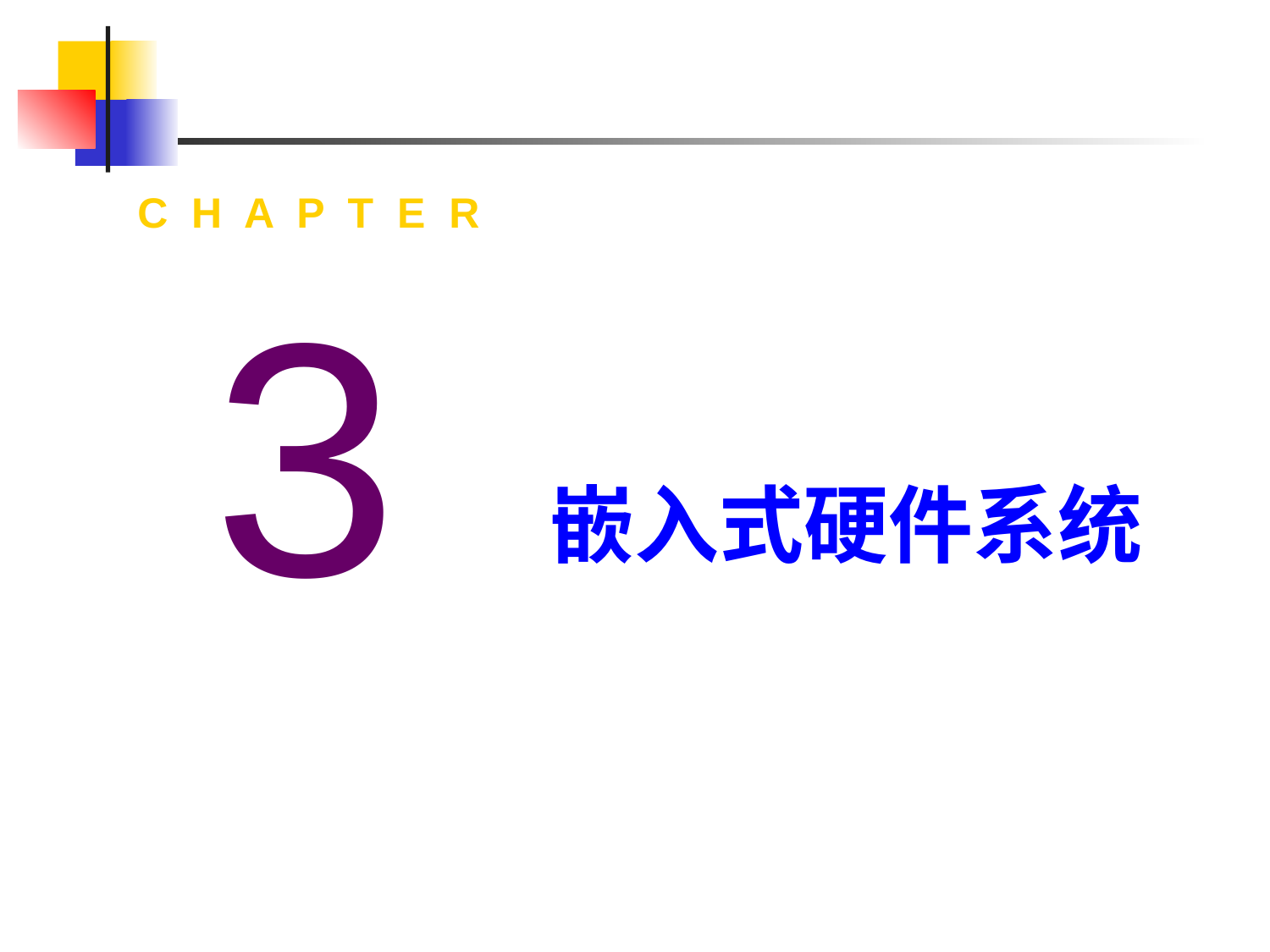

C  H  A  P  T  E  R
3
嵌入式硬件系统